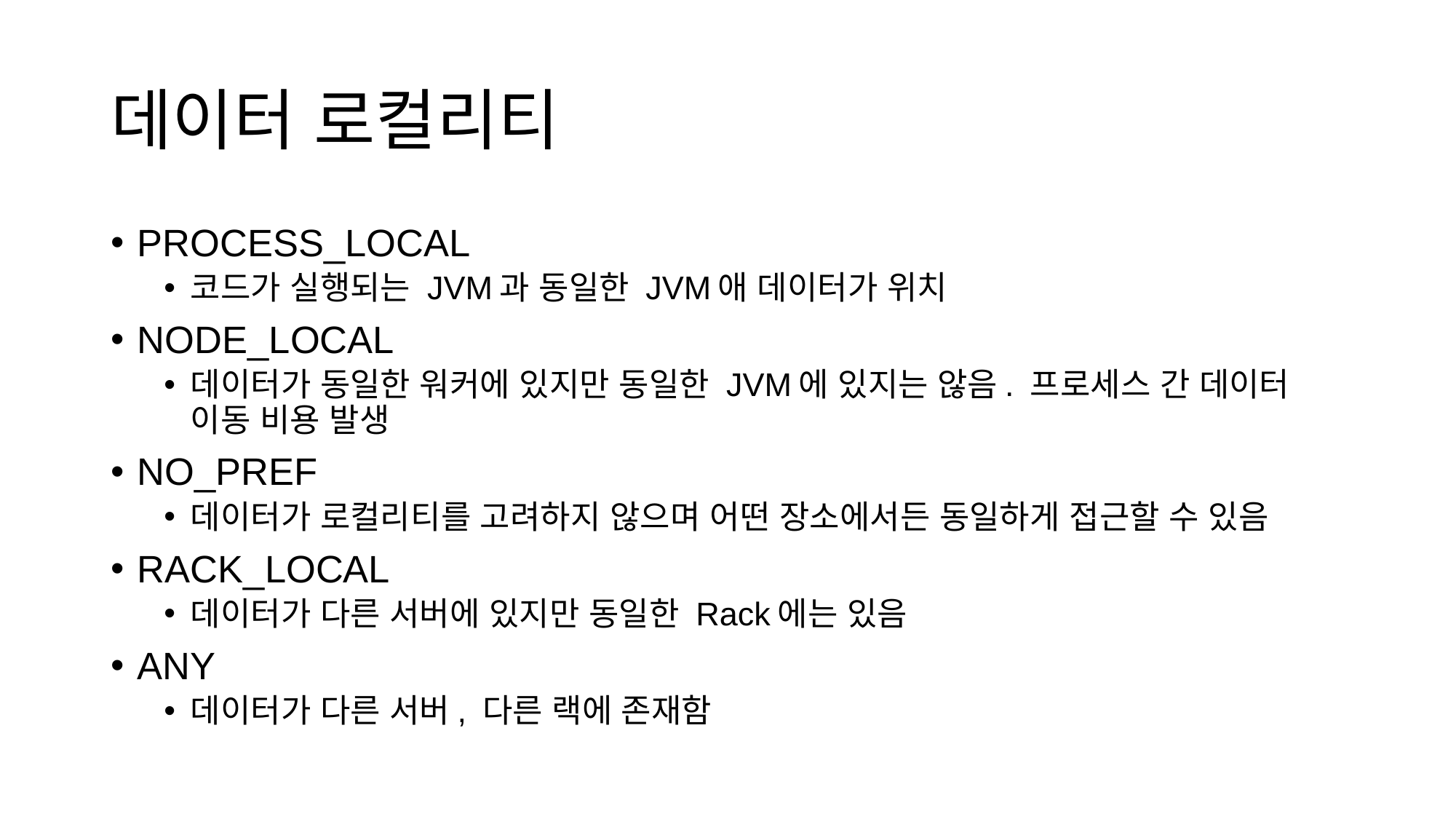

# 데이터 로컬리티
PROCESS_LOCAL
코드가 실행되는 JVM과 동일한 JVM애 데이터가 위치
NODE_LOCAL
데이터가 동일한 워커에 있지만 동일한 JVM에 있지는 않음. 프로세스 간 데이터 이동 비용 발생
NO_PREF
데이터가 로컬리티를 고려하지 않으며 어떤 장소에서든 동일하게 접근할 수 있음
RACK_LOCAL
데이터가 다른 서버에 있지만 동일한 Rack에는 있음
ANY
데이터가 다른 서버, 다른 랙에 존재함